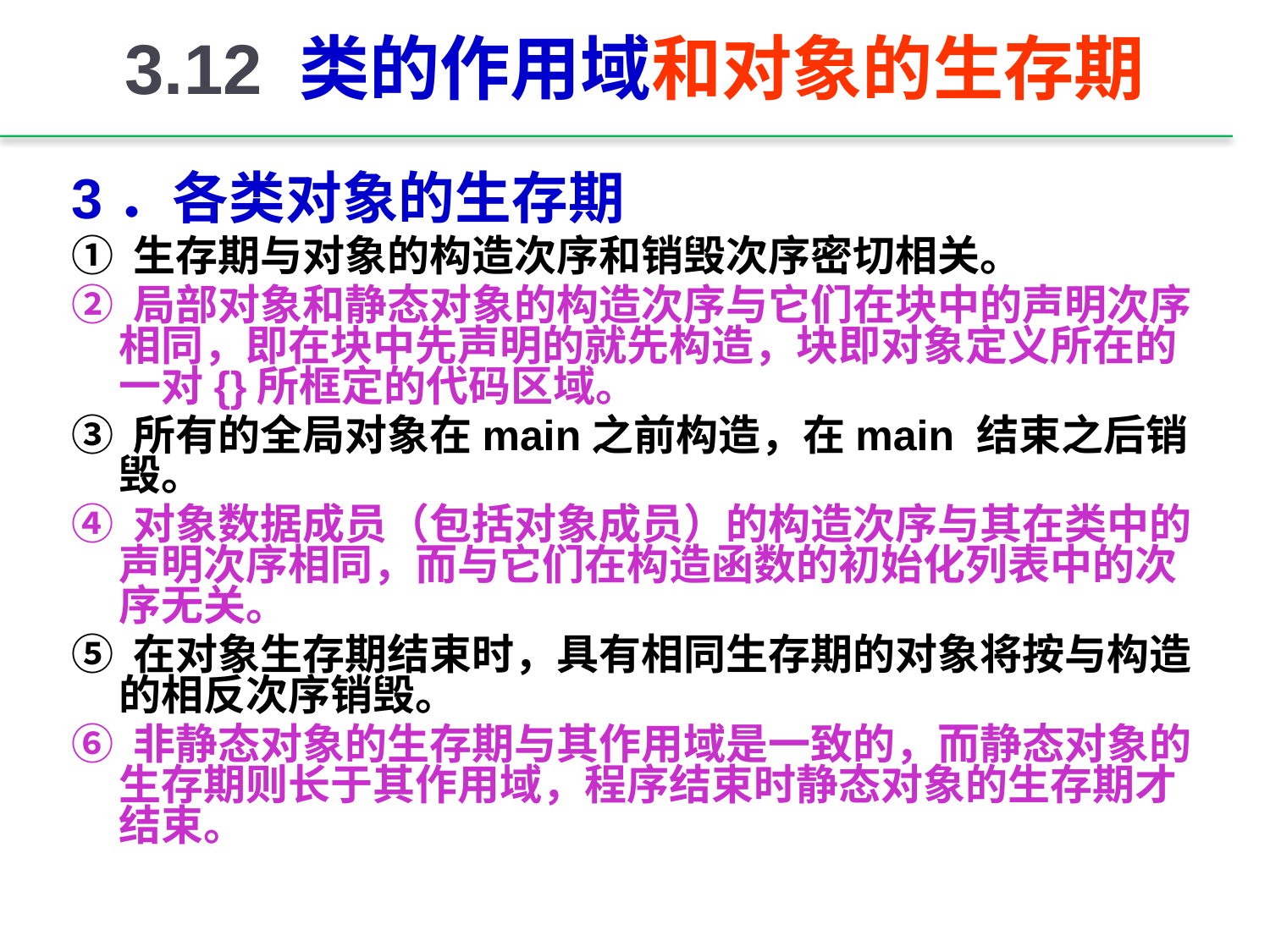

# 3.12 类的作用域和对象的生存期
3．各类对象的生存期
① 生存期与对象的构造次序和销毁次序密切相关。
② 局部对象和静态对象的构造次序与它们在块中的声明次序相同，即在块中先声明的就先构造，块即对象定义所在的一对{}所框定的代码区域。
③ 所有的全局对象在main之前构造，在main 结束之后销毁。
④ 对象数据成员（包括对象成员）的构造次序与其在类中的声明次序相同，而与它们在构造函数的初始化列表中的次序无关。
⑤ 在对象生存期结束时，具有相同生存期的对象将按与构造的相反次序销毁。
⑥ 非静态对象的生存期与其作用域是一致的，而静态对象的生存期则长于其作用域，程序结束时静态对象的生存期才结束。